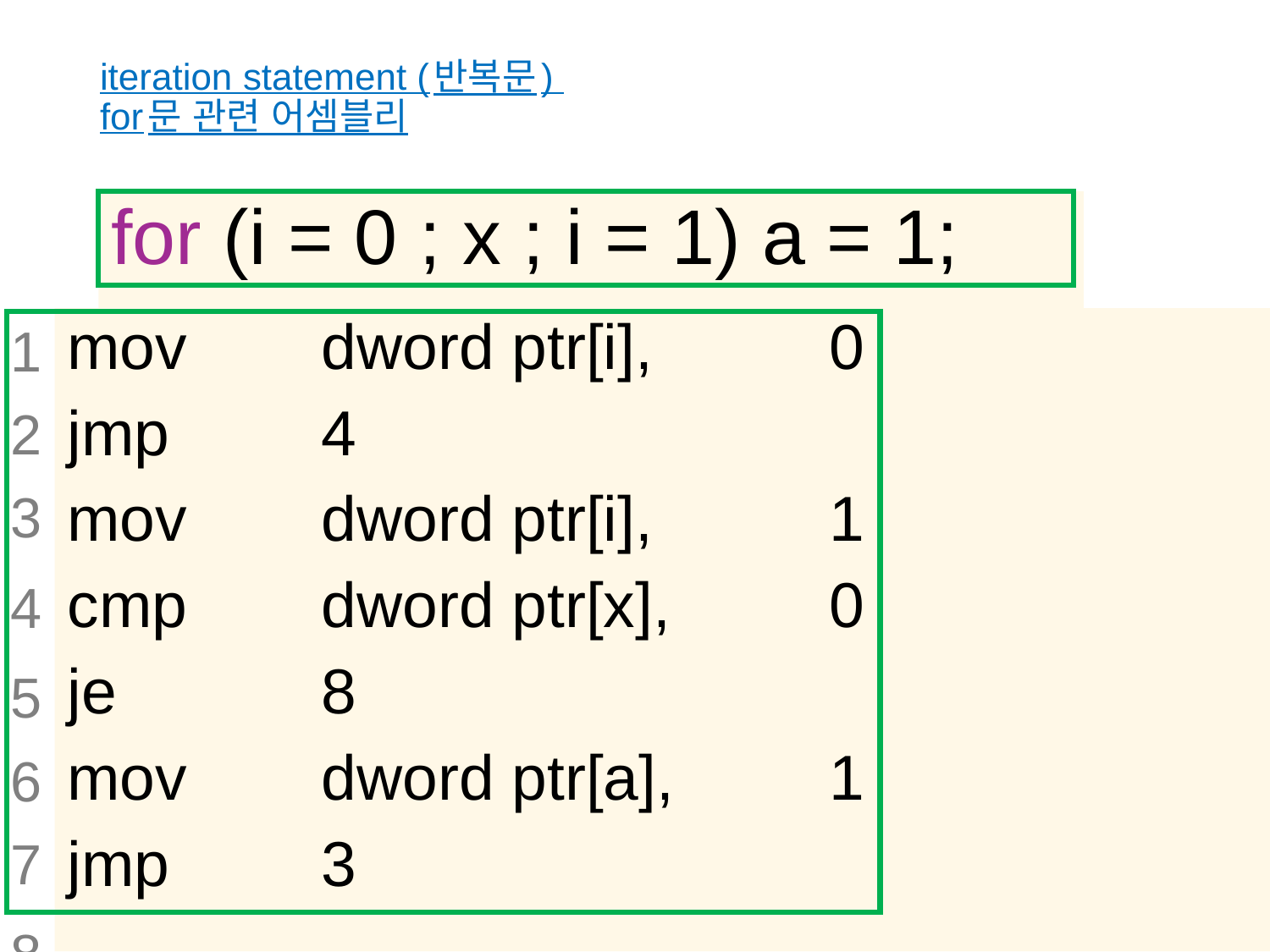

# iteration statement (반복문) for문 관련 어셈블리
for (i = 0 ; x ; i = 1) a = 1;

mov		dword ptr[i],		0
jmp		4
mov		dword ptr[i],		1
cmp		dword ptr[x],		0
je		8
mov		dword ptr[a],		1
jmp		3

1
2
3
4
5
6
7
8